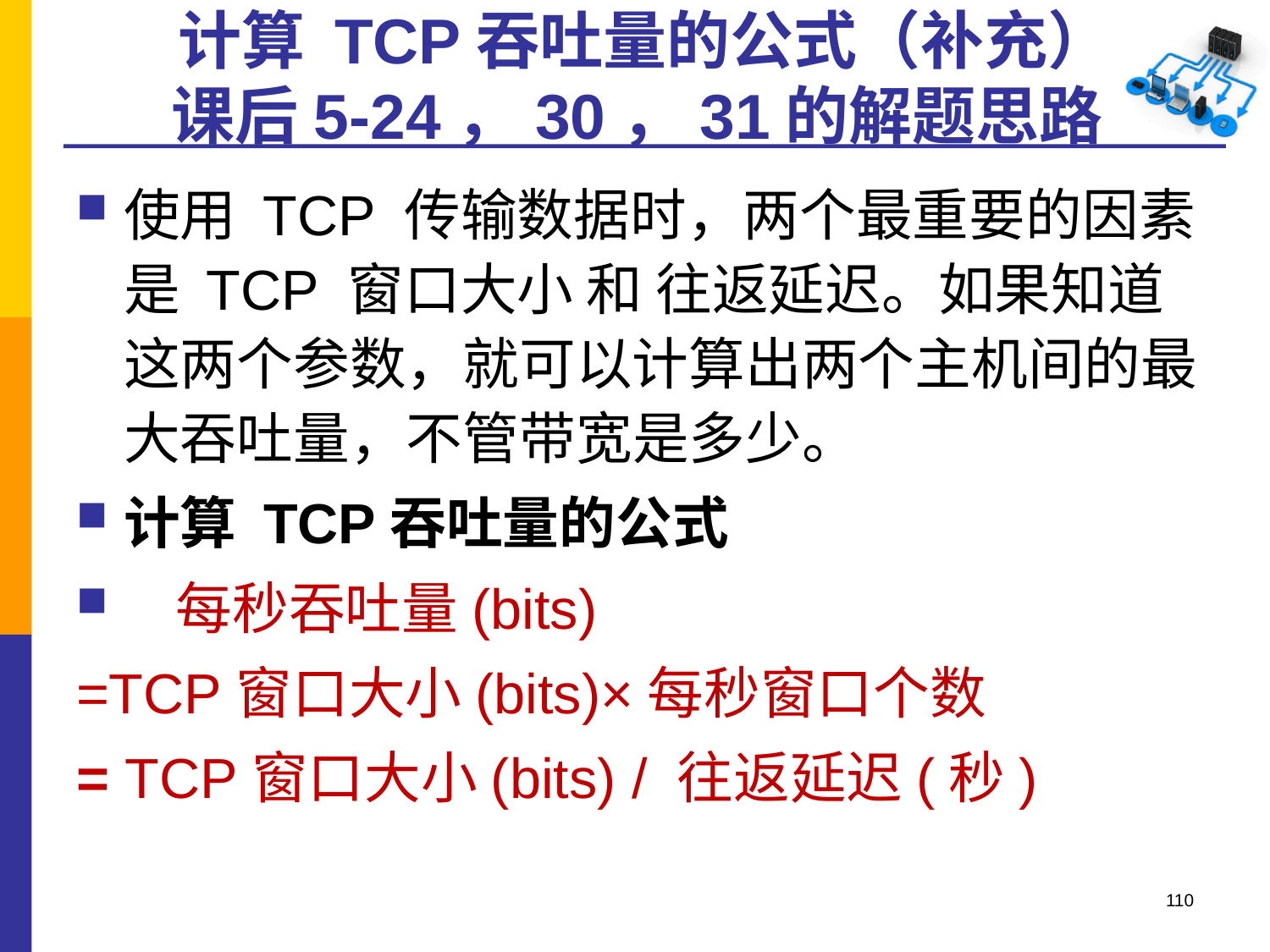

# 计算 TCP吞吐量的公式（补充） 课后5-24，30，31的解题思路
使用 TCP 传输数据时，两个最重要的因素是 TCP 窗口大小 和 往返延迟。如果知道这两个参数，就可以计算出两个主机间的最大吞吐量，不管带宽是多少。
计算 TCP吞吐量的公式
   每秒吞吐量(bits)
=TCP窗口大小(bits)×每秒窗口个数
= TCP窗口大小(bits) / 往返延迟(秒)
110